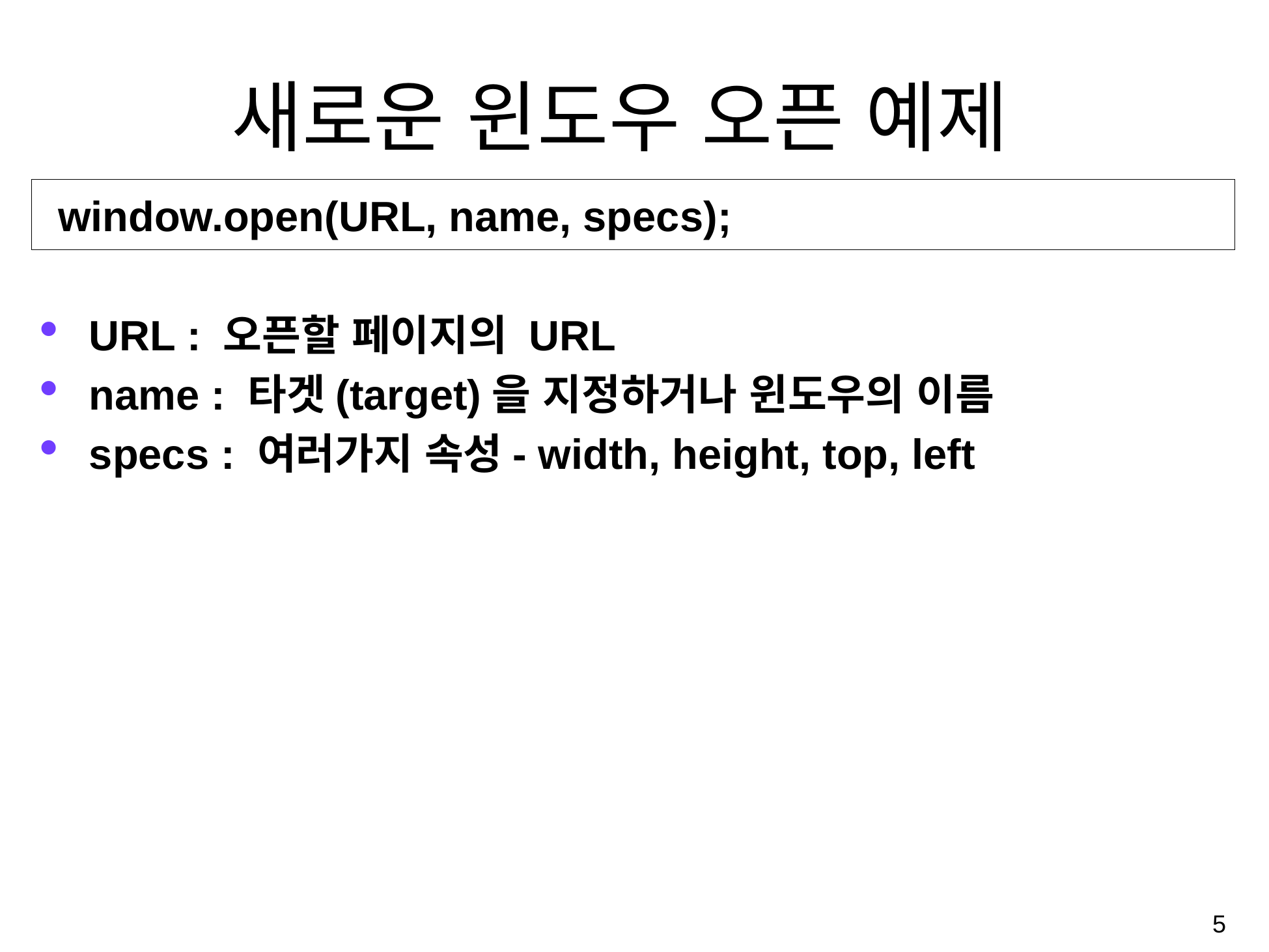

# 새로운 윈도우 오픈 예제
window.open(URL, name, specs);

URL : 오픈할 페이지의 URL
name : 타겟(target)을 지정하거나 윈도우의 이름
specs : 여러가지 속성- width, height, top, left
5